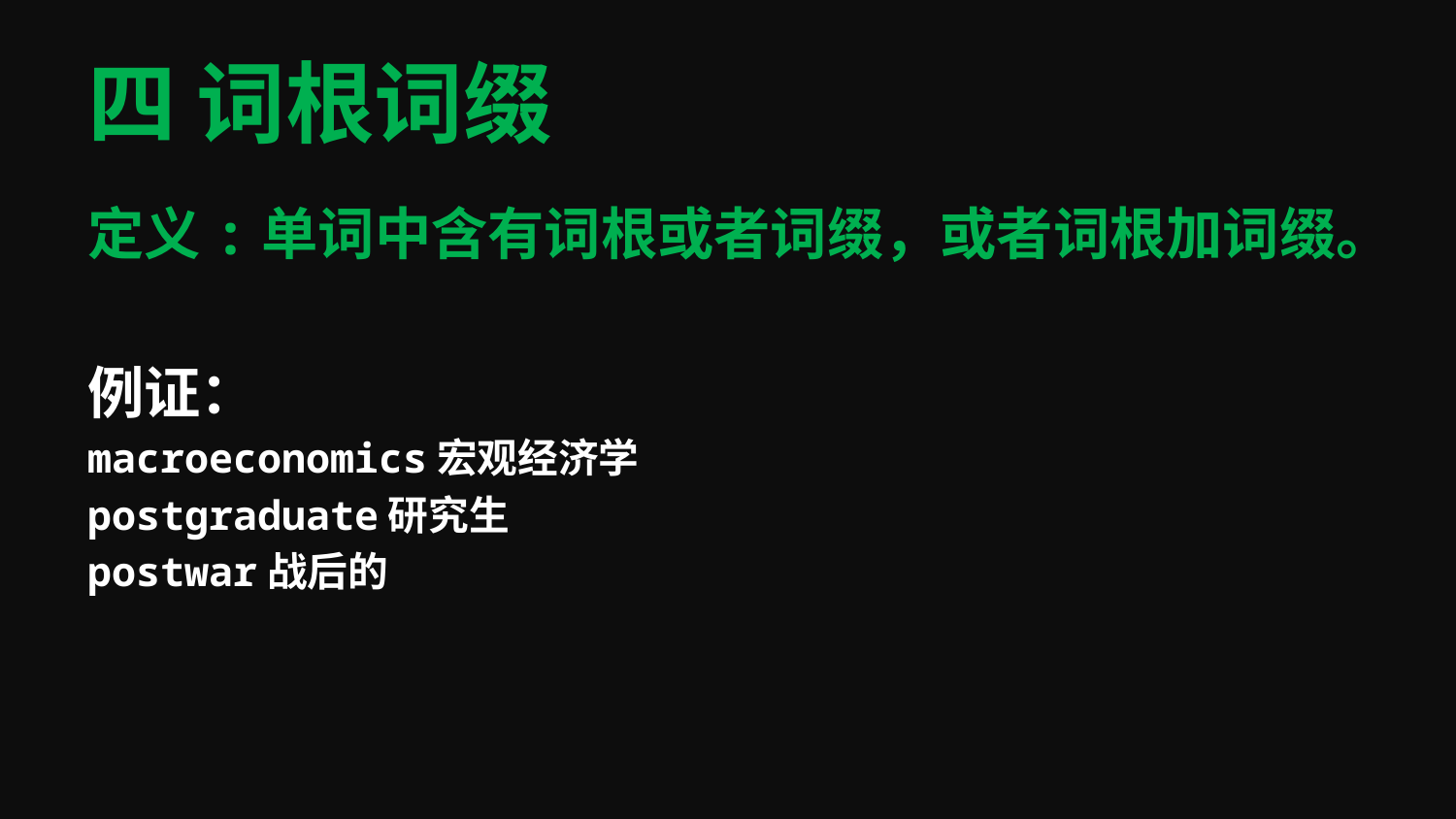

# 四 词根词缀
定义:单词中含有词根或者词缀，或者词根加词缀。

例证：
macroeconomics宏观经济学
postgraduate研究生
postwar战后的